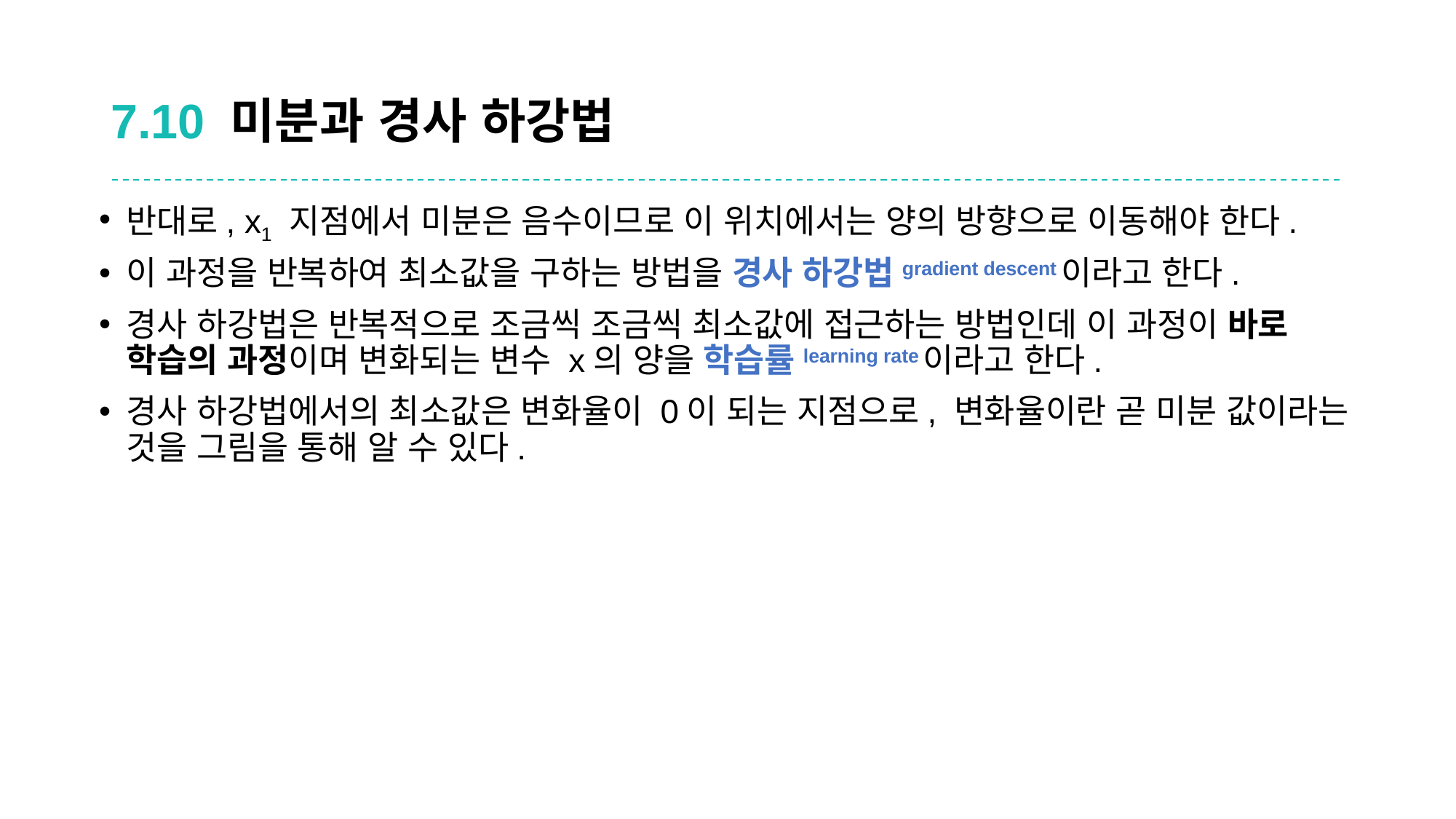

# 7.10 미분과 경사 하강법
반대로, x1 지점에서 미분은 음수이므로 이 위치에서는 양의 방향으로 이동해야 한다.
이 과정을 반복하여 최소값을 구하는 방법을 경사 하강법gradient descent이라고 한다.
경사 하강법은 반복적으로 조금씩 조금씩 최소값에 접근하는 방법인데 이 과정이 바로 학습의 과정이며 변화되는 변수 x의 양을 학습률learning rate이라고 한다.
경사 하강법에서의 최소값은 변화율이 0이 되는 지점으로, 변화율이란 곧 미분 값이라는 것을 그림을 통해 알 수 있다.